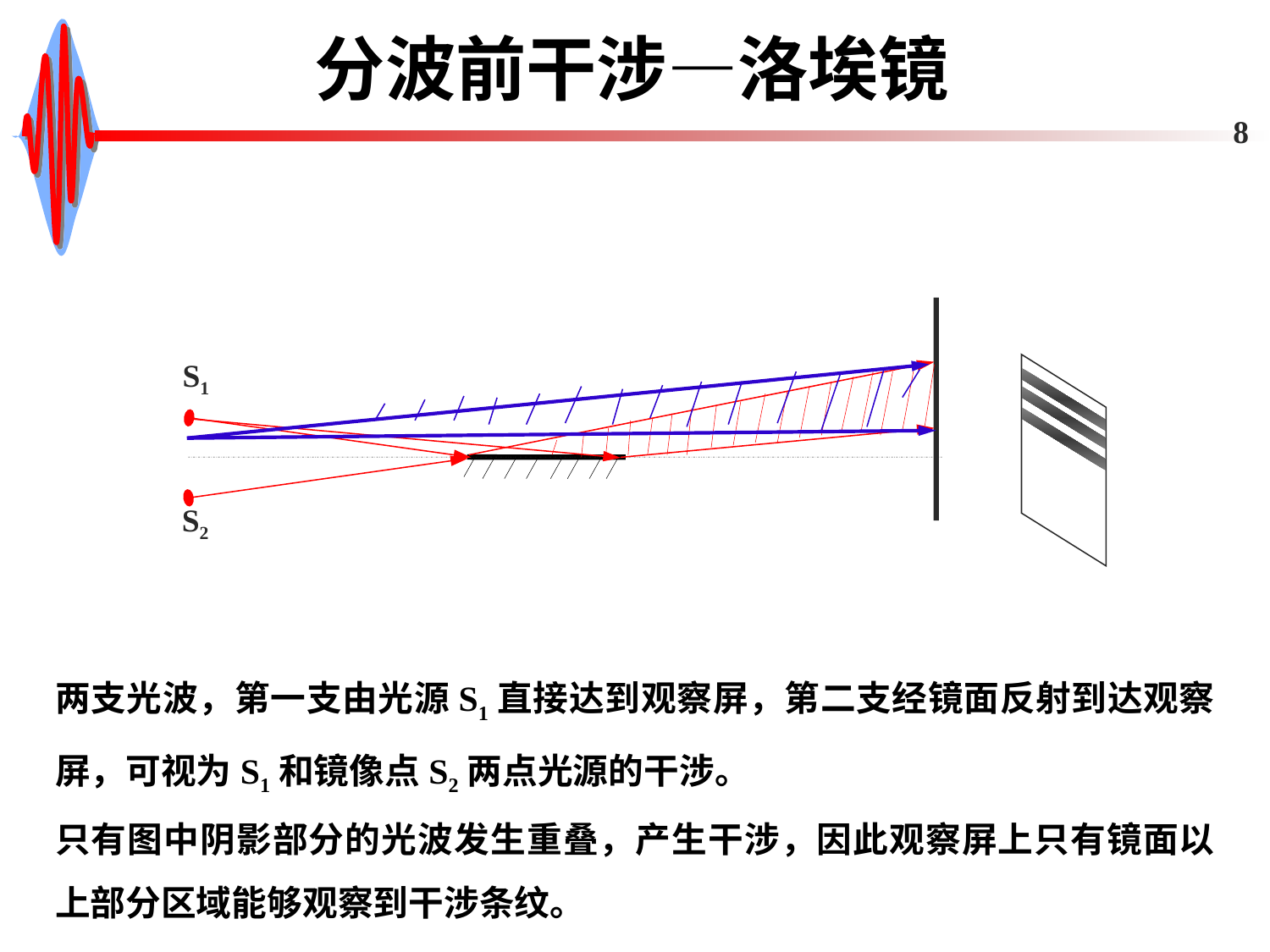

# 分波前干涉—洛埃镜
8

S1

S2
两支光波，第一支由光源S1直接达到观察屏，第二支经镜面反射到达观察屏，可视为S1和镜像点S2两点光源的干涉。
只有图中阴影部分的光波发生重叠，产生干涉，因此观察屏上只有镜面以上部分区域能够观察到干涉条纹。